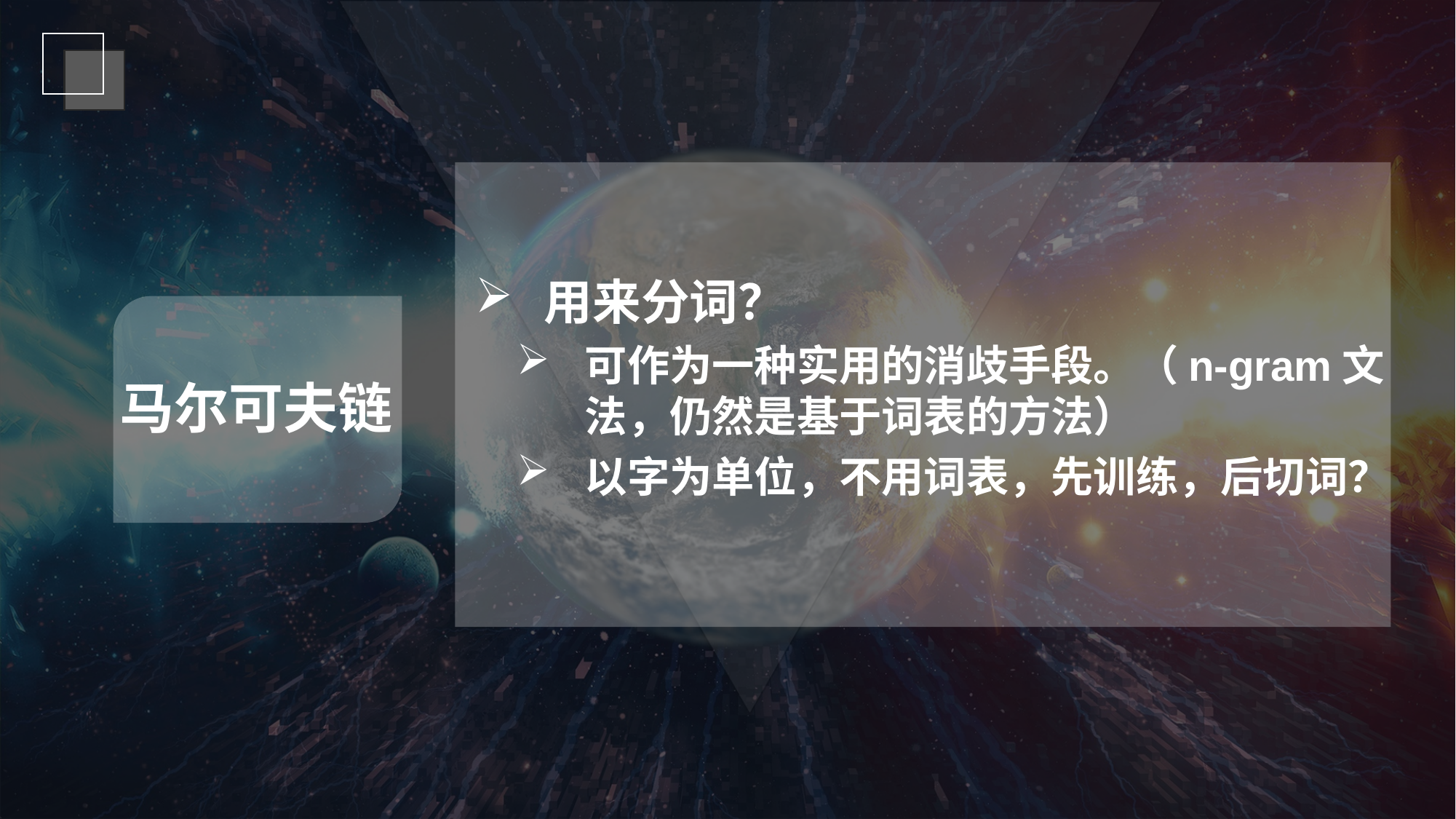

用来分词？
可作为一种实用的消歧手段。（n-gram文法，仍然是基于词表的方法）
以字为单位，不用词表，先训练，后切词？

马尔可夫链